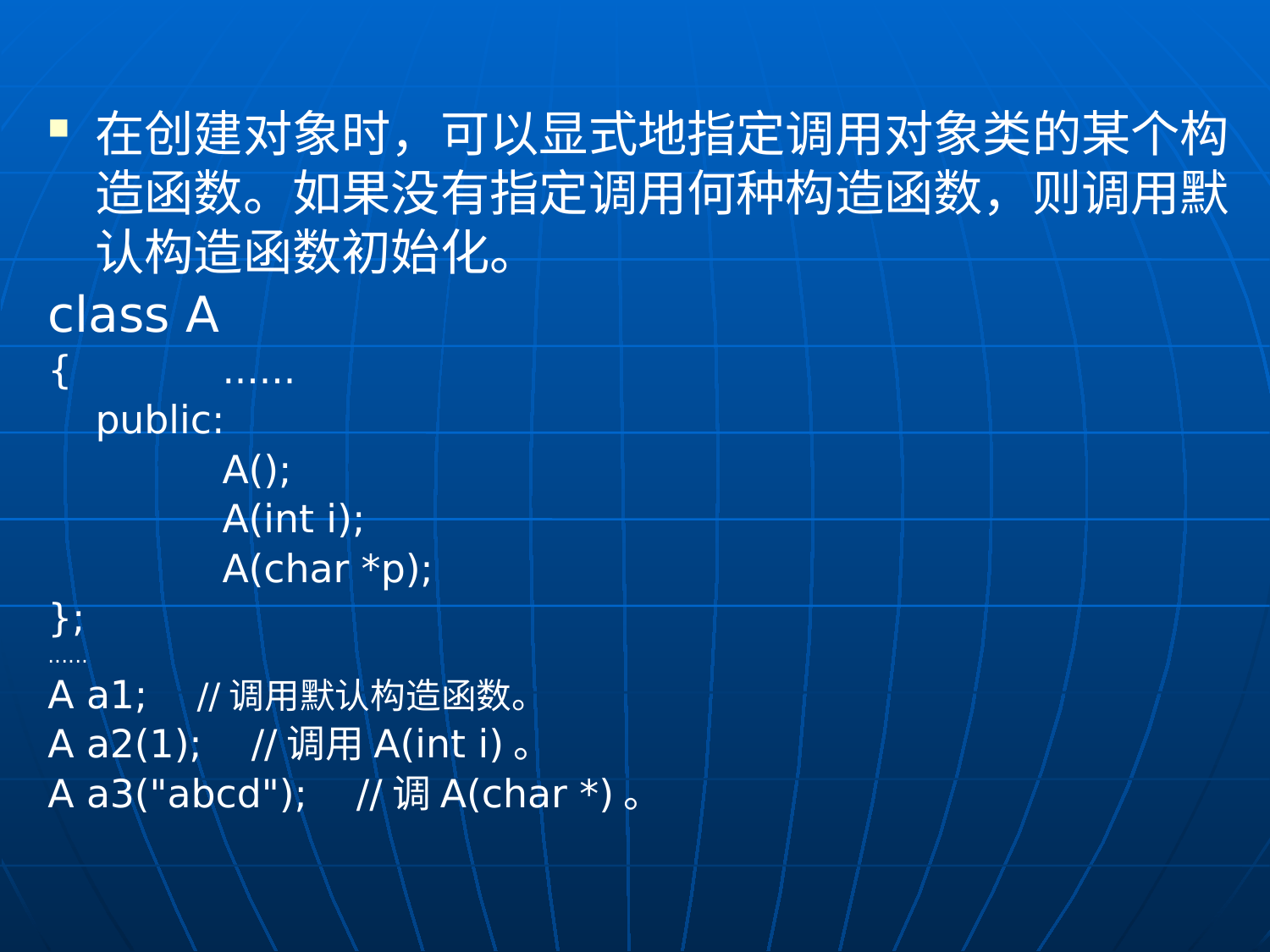

在创建对象时，可以显式地指定调用对象类的某个构造函数。如果没有指定调用何种构造函数，则调用默认构造函数初始化。
class A
{		......
	public:
		A();
		A(int i);
		A(char *p);
};
......
A a1;    //调用默认构造函数。
A a2(1);    //调用A(int i)。
A a3("abcd");    //调A(char *)。